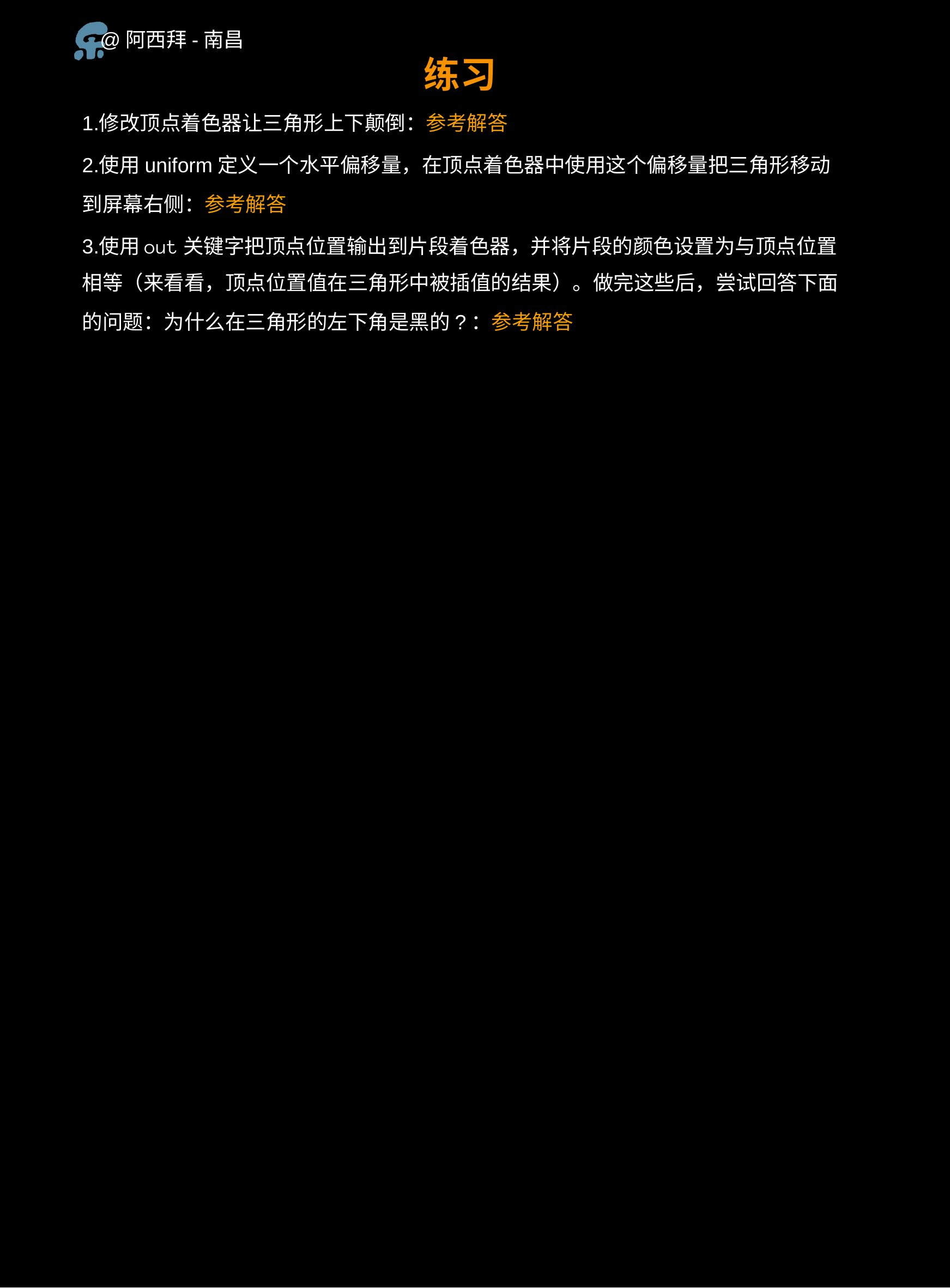

练习
修改顶点着色器让三角形上下颠倒：参考解答
使用uniform定义一个水平偏移量，在顶点着色器中使用这个偏移量把三角形移动到屏幕右侧：参考解答
使用out关键字把顶点位置输出到片段着色器，并将片段的颜色设置为与顶点位置相等（来看看，顶点位置值在三角形中被插值的结果）。做完这些后，尝试回答下面的问题：为什么在三角形的左下角是黑的?：参考解答